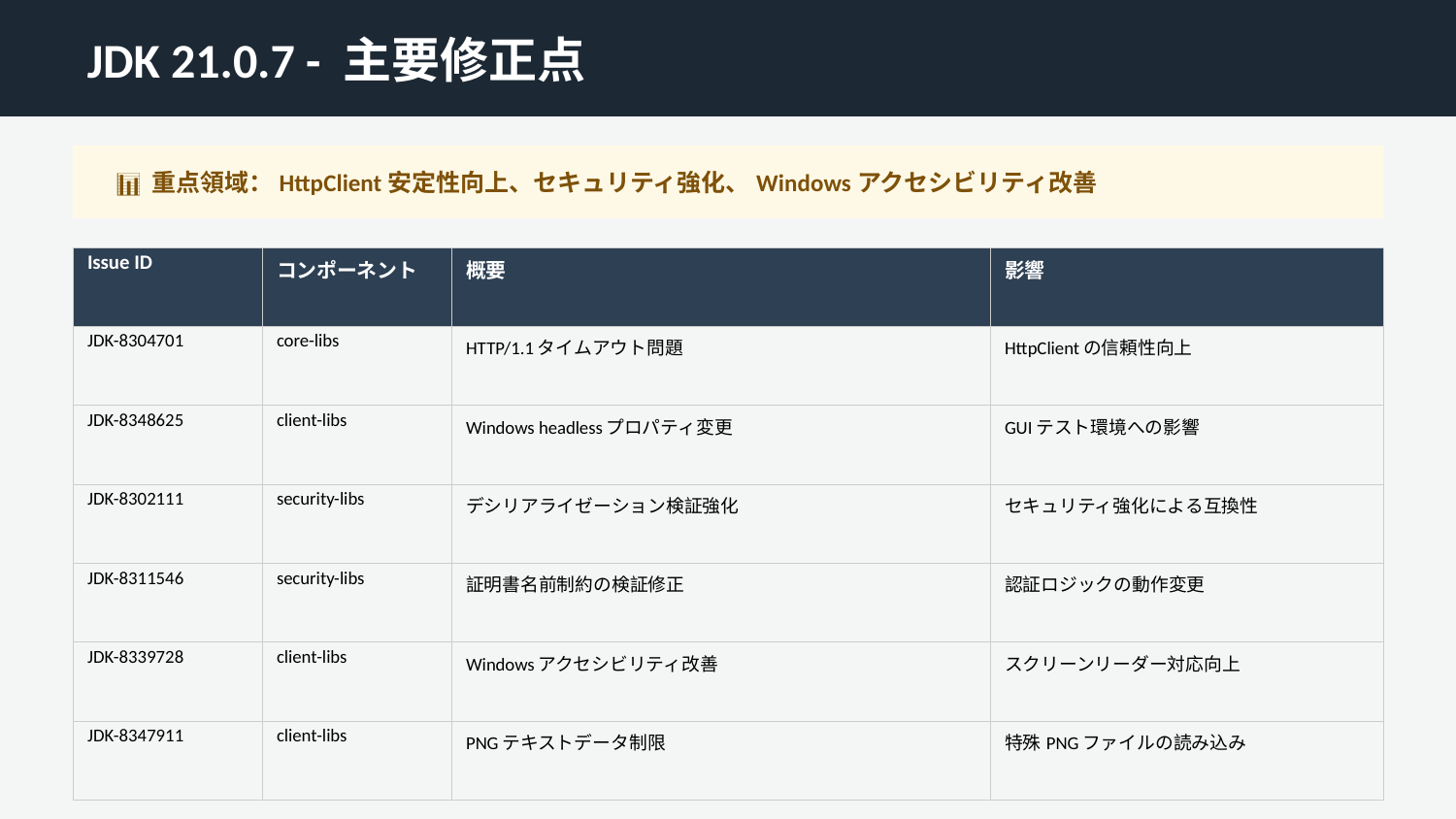

JDK 21.0.7 - 主要修正点

📊 重点領域：HttpClient安定性向上、セキュリティ強化、Windowsアクセシビリティ改善
| Issue ID | コンポーネント | 概要 | 影響 |
| --- | --- | --- | --- |
| JDK-8304701 | core-libs | HTTP/1.1タイムアウト問題 | HttpClientの信頼性向上 |
| JDK-8348625 | client-libs | Windows headlessプロパティ変更 | GUIテスト環境への影響 |
| JDK-8302111 | security-libs | デシリアライゼーション検証強化 | セキュリティ強化による互換性 |
| JDK-8311546 | security-libs | 証明書名前制約の検証修正 | 認証ロジックの動作変更 |
| JDK-8339728 | client-libs | Windowsアクセシビリティ改善 | スクリーンリーダー対応向上 |
| JDK-8347911 | client-libs | PNGテキストデータ制限 | 特殊PNGファイルの読み込み |